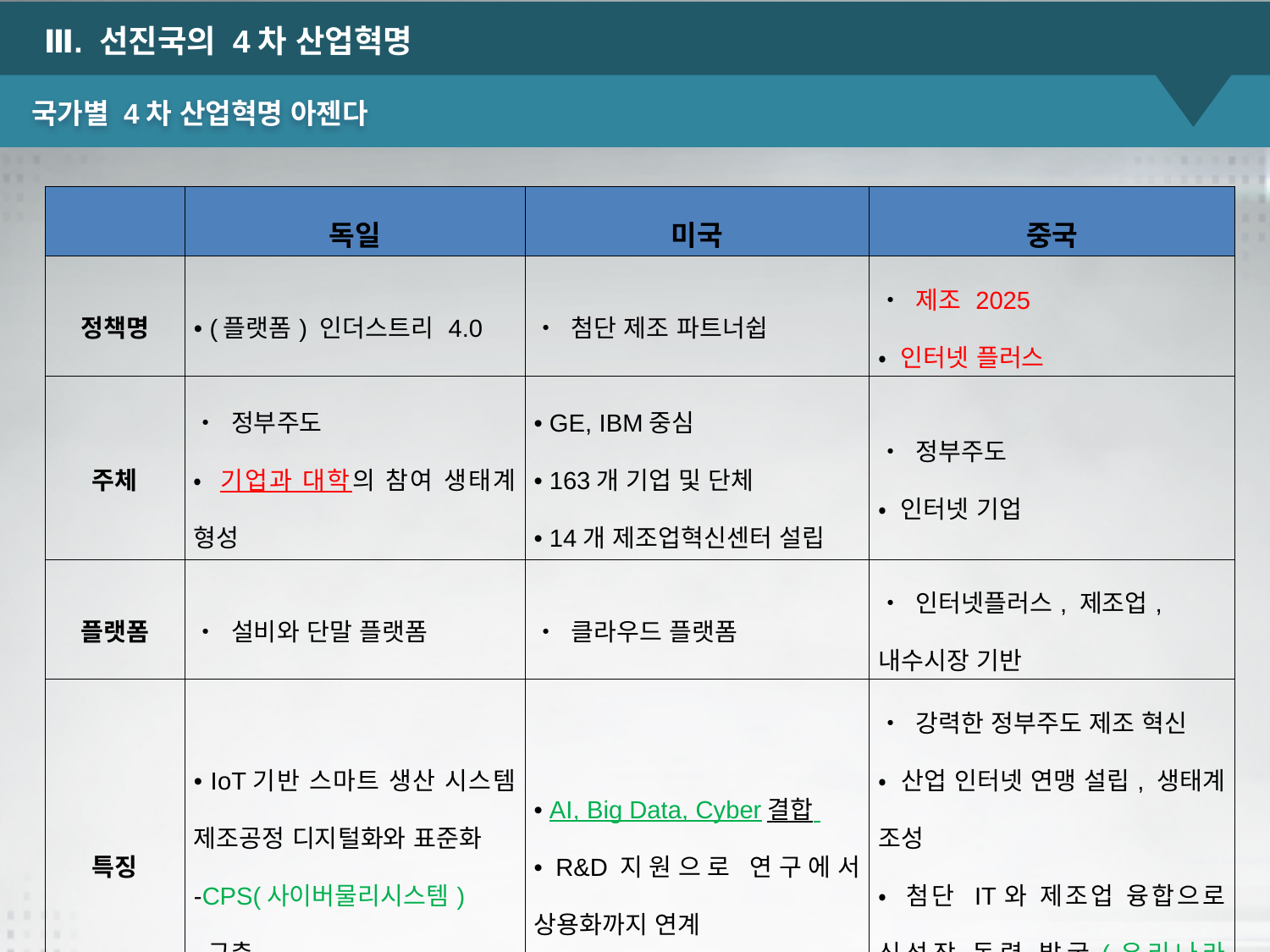

Ⅲ. 선진국의 4차 산업혁명
# 국가별 4차 산업혁명 아젠다
|  | 독일 | 미국 | 중국 |
| --- | --- | --- | --- |
| 정책명 | • (플랫폼) 인더스트리 4.0 | • 첨단 제조 파트너쉽 | • 제조 2025 • 인터넷 플러스 |
| 주체 | • 정부주도 • 기업과 대학의 참여 생태계 형성 | • GE, IBM중심 • 163개 기업 및 단체 • 14개 제조업혁신센터 설립 | • 정부주도 • 인터넷 기업 |
| 플랫폼 | • 설비와 단말 플랫폼 | • 클라우드 플랫폼 | • 인터넷플러스, 제조업, 내수시장 기반 |
| 특징 | • IoT기반 스마트 생산 시스템 제조공정 디지털화와 표준화 -CPS(사이버물리시스템) 구축 | • AI, Big Data, Cyber결합 • R&D지원으로 연구에서 상용화까지 연계 | • 강력한 정부주도 제조 혁신 • 산업 인터넷 연맹 설립, 생태계 조성 • 첨단 IT와 제조업 융합으로 신성장 동력 발굴(우리나라 배끼기) |